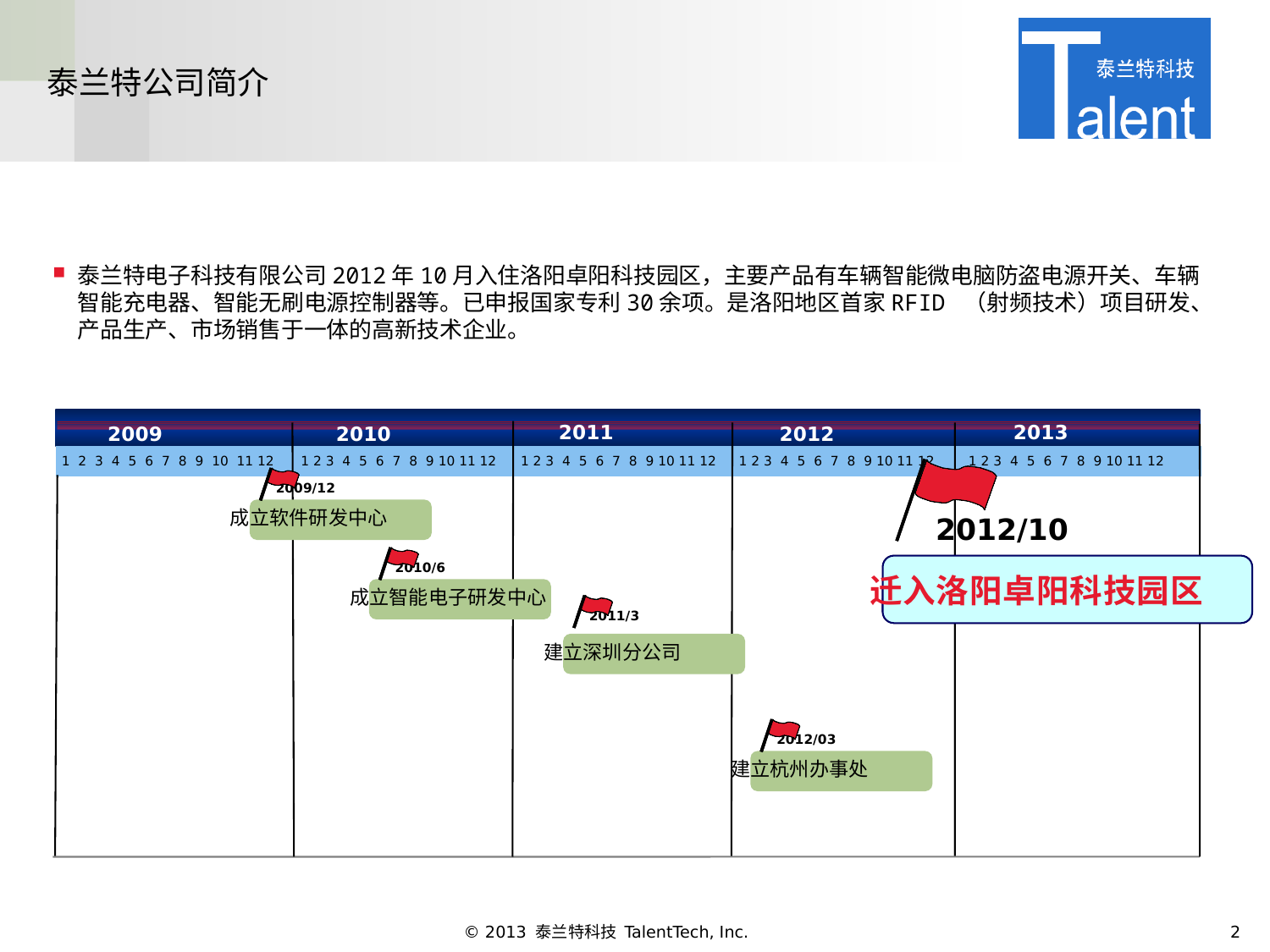

# 泰兰特公司简介

泰兰特电子科技有限公司2012年10月入住洛阳卓阳科技园区，主要产品有车辆智能微电脑防盗电源开关、车辆智能充电器、智能无刷电源控制器等。已申报国家专利30余项。是洛阳地区首家RFID （射频技术）项目研发、产品生产、市场销售于一体的高新技术企业。

2011
2013

2009
2010
2012

1  2  3  4  5  6  7  8  9  10  11 12
1 2 3  4  5  6  7  8  9 10 11 12
1 2 3  4  5  6  7  8  9 10 11 12
1 2 3  4  5  6  7  8  9 10 11 12
1 2 3  4  5  6  7  8  9 10 11 12

2009/12

成立软件研发中心
2012/10

2010/6
迁入洛阳卓阳科技园区

成立智能电子研发中心

2011/3

建立深圳分公司

2012/03

建立杭州办事处